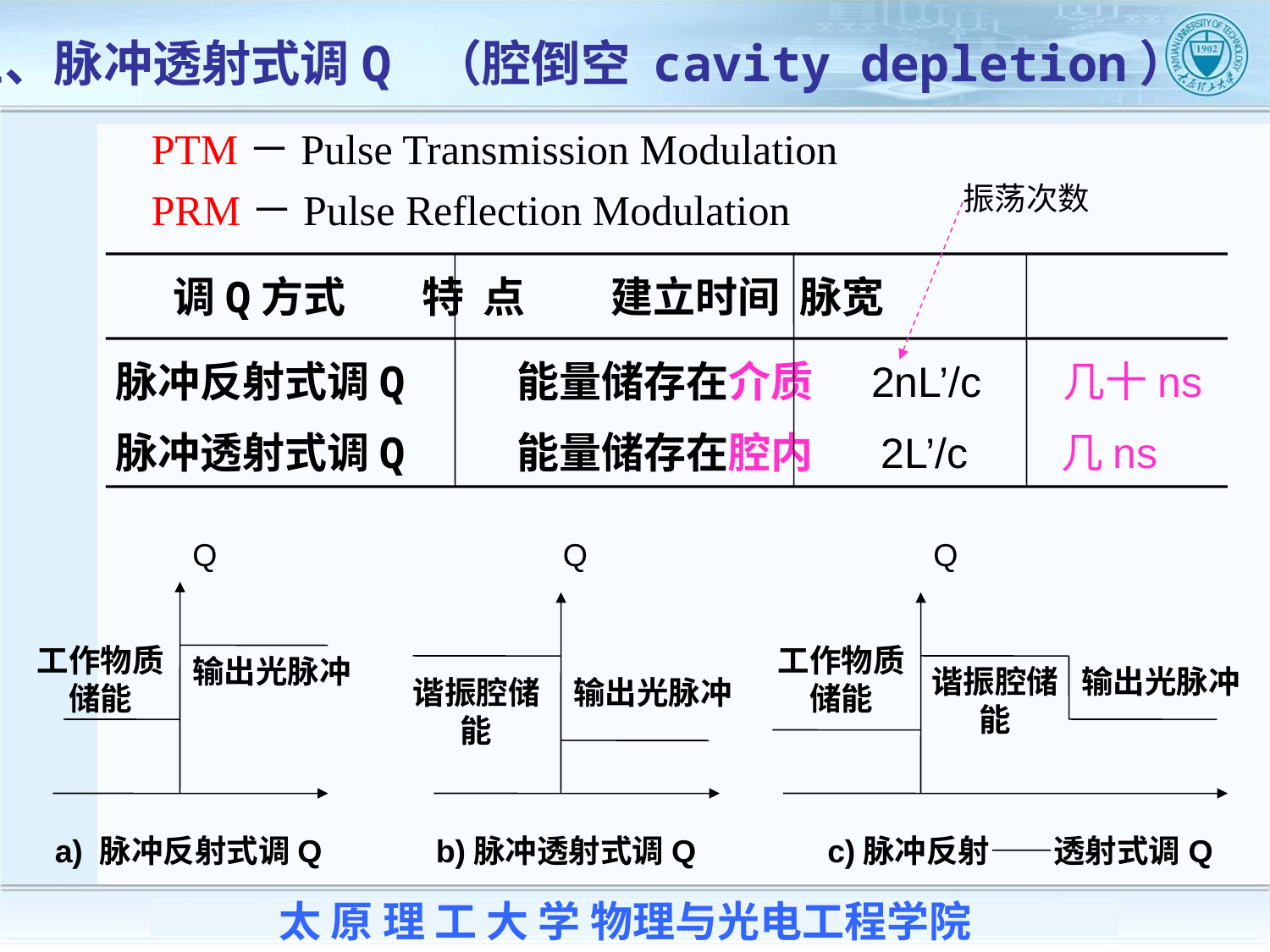

三、脉冲透射式调Q （腔倒空 cavity depletion）
PTM－Pulse Transmission Modulation
PRM－Pulse Reflection Modulation
振荡次数

        调Q方式        特  点         建立时间  脉宽

脉冲反射式调Q    能量储存在介质     2nL’/c      几十ns
脉冲透射式调Q    能量储存在腔内      2L’/c       几ns

Q

工作物质储能
输出光脉冲
a) 脉冲反射式调Q
Q

谐振腔储能
输出光脉冲
b)脉冲透射式调Q
Q

工作物质储能
谐振腔储能
输出光脉冲
c)脉冲反射——透射式调Q